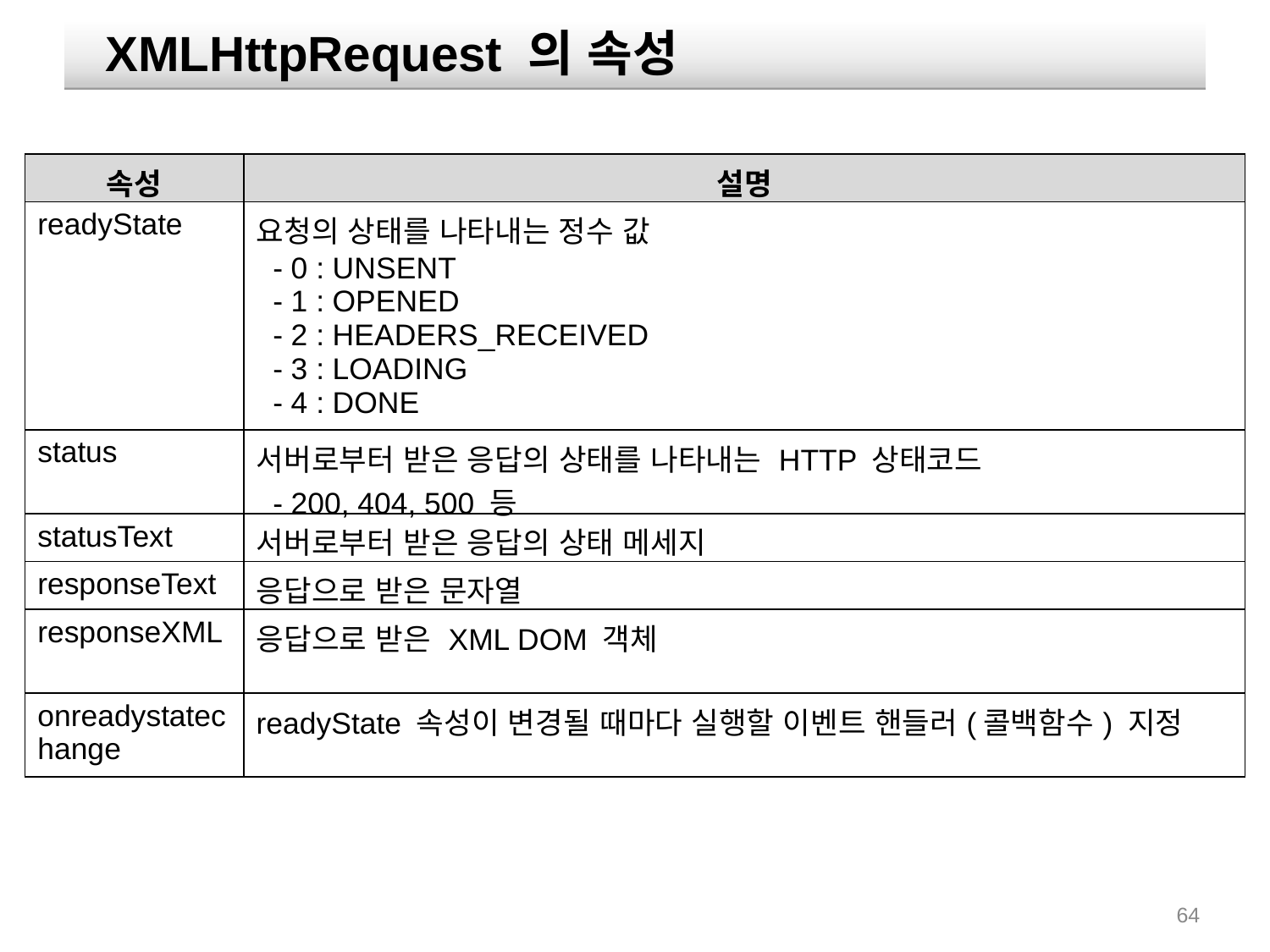

XMLHttpRequest 의 속성
| 속성 | 설명 |
| --- | --- |
| readyState | 요청의 상태를 나타내는 정수 값 - 0 : UNSENT - 1 : OPENED - 2 : HEADERS\_RECEIVED - 3 : LOADING - 4 : DONE |
| status | 서버로부터 받은 응답의 상태를 나타내는 HTTP 상태코드 - 200, 404, 500 등 |
| statusText | 서버로부터 받은 응답의 상태 메세지 |
| responseText | 응답으로 받은 문자열 |
| responseXML | 응답으로 받은 XML DOM 객체 |
| onreadystatechange | readyState 속성이 변경될 때마다 실행할 이벤트 핸들러(콜백함수) 지정 |
64